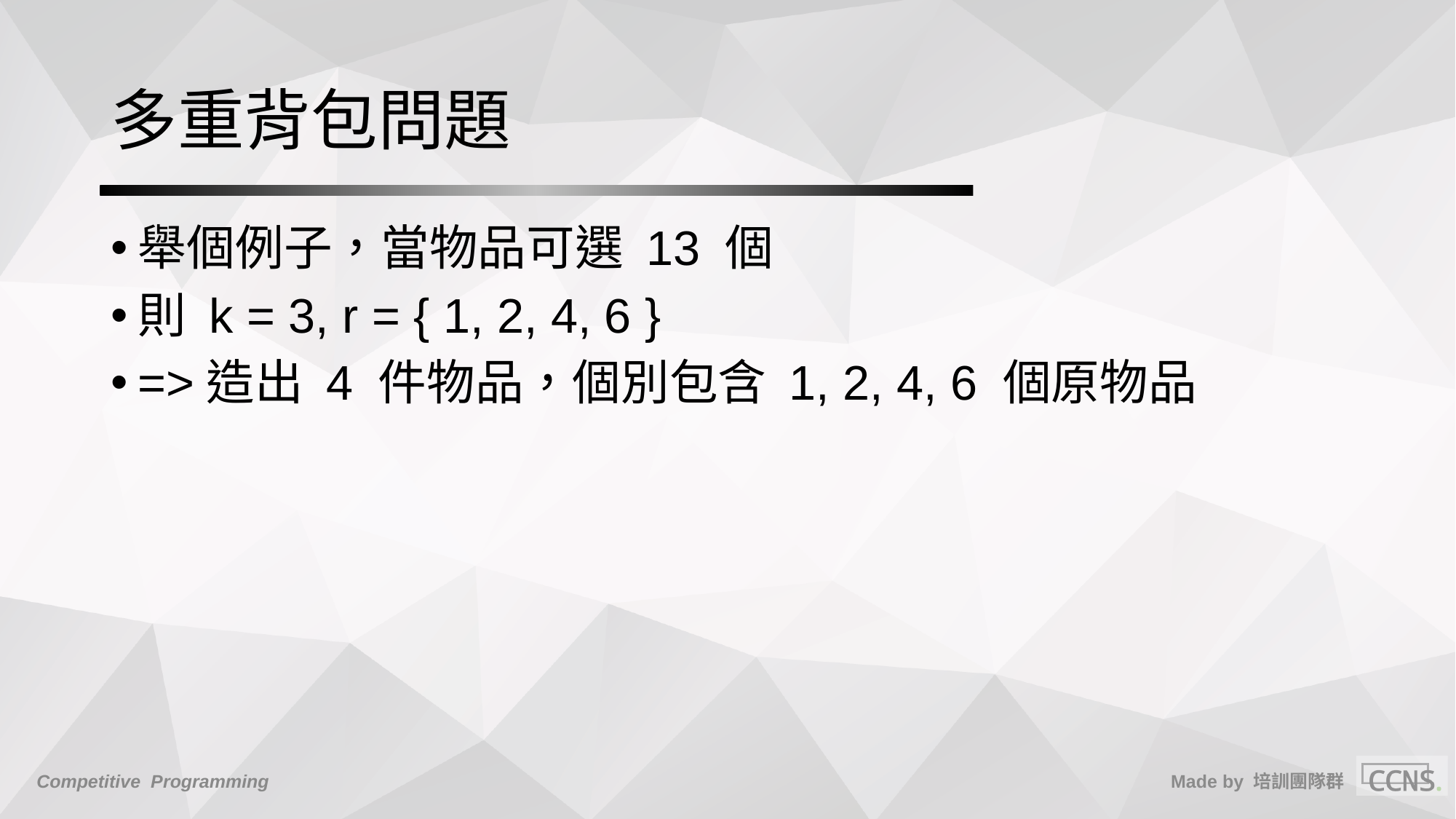

# 多重背包問題
舉個例子，當物品可選 13 個
則 k = 3, r = { 1, 2, 4, 6 }
=>造出 4 件物品，個別包含 1, 2, 4, 6 個原物品